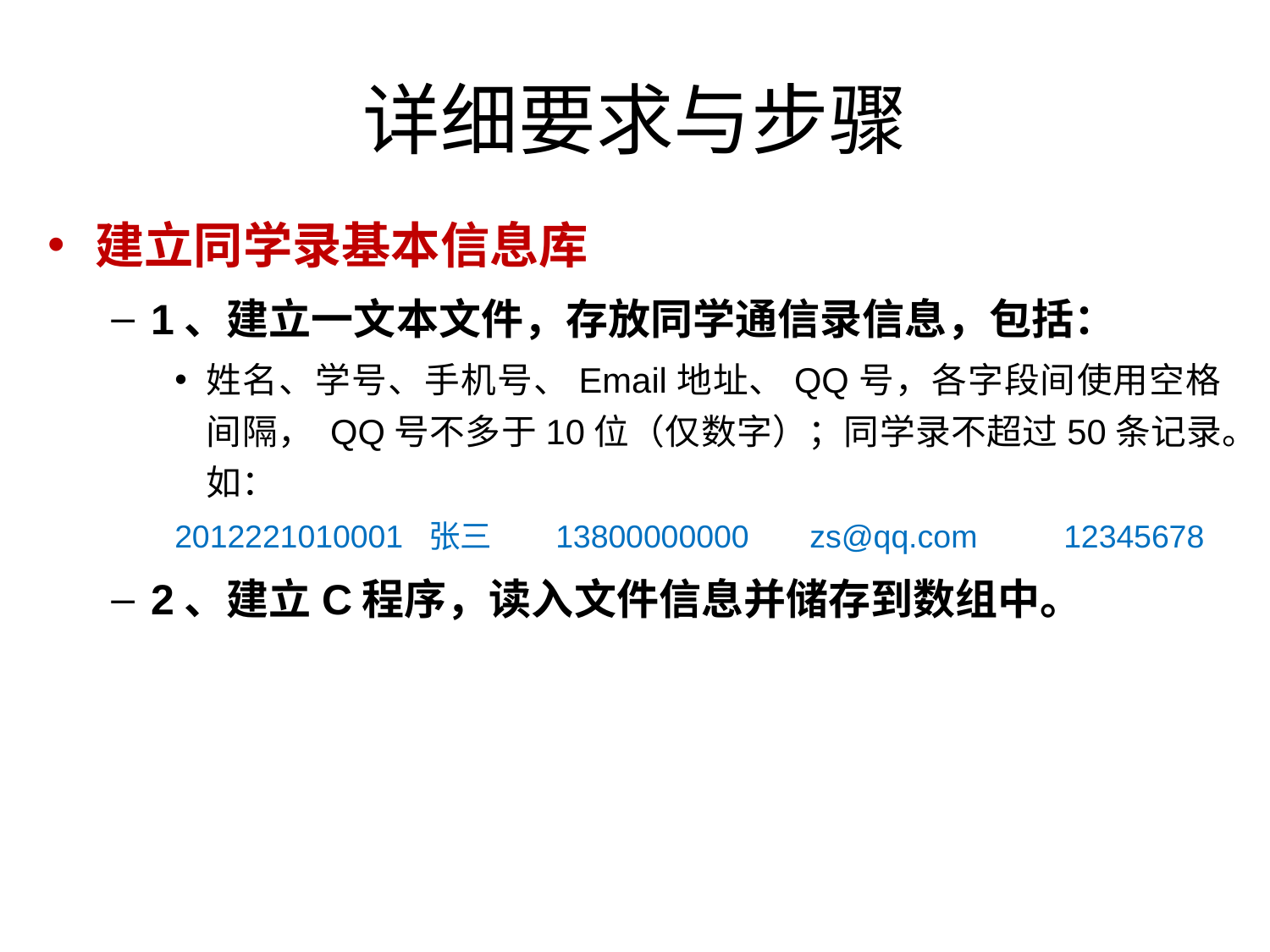

# 详细要求与步骤
建立同学录基本信息库
1、建立一文本文件，存放同学通信录信息，包括：
姓名、学号、手机号、Email地址、QQ号，各字段间使用空格
间隔， QQ号不多于10位（仅数字）；同学录不超过50条记录。如：
2012221010001	张三	13800000000	zs@qq.com	12345678
2、建立C程序，读入文件信息并储存到数组中。